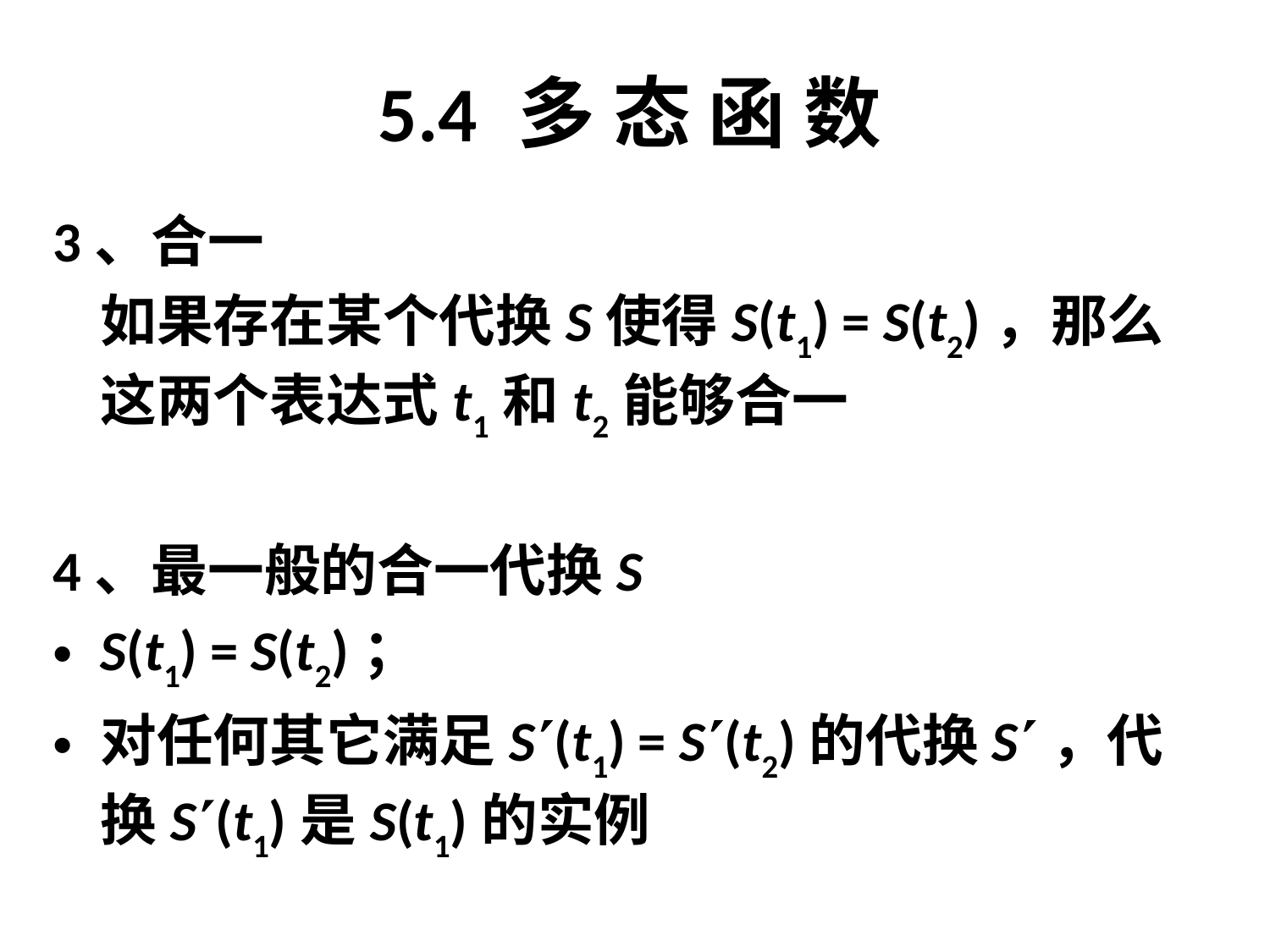

# 5.4 多 态 函 数
3、合一
	如果存在某个代换S使得S(t1) = S(t2)，那么这两个表达式t1和t2能够合一

4、最一般的合一代换S
S(t1) = S(t2)；
对任何其它满足S′(t1) = S′(t2)的代换S′，代换S′(t1)是S(t1)的实例